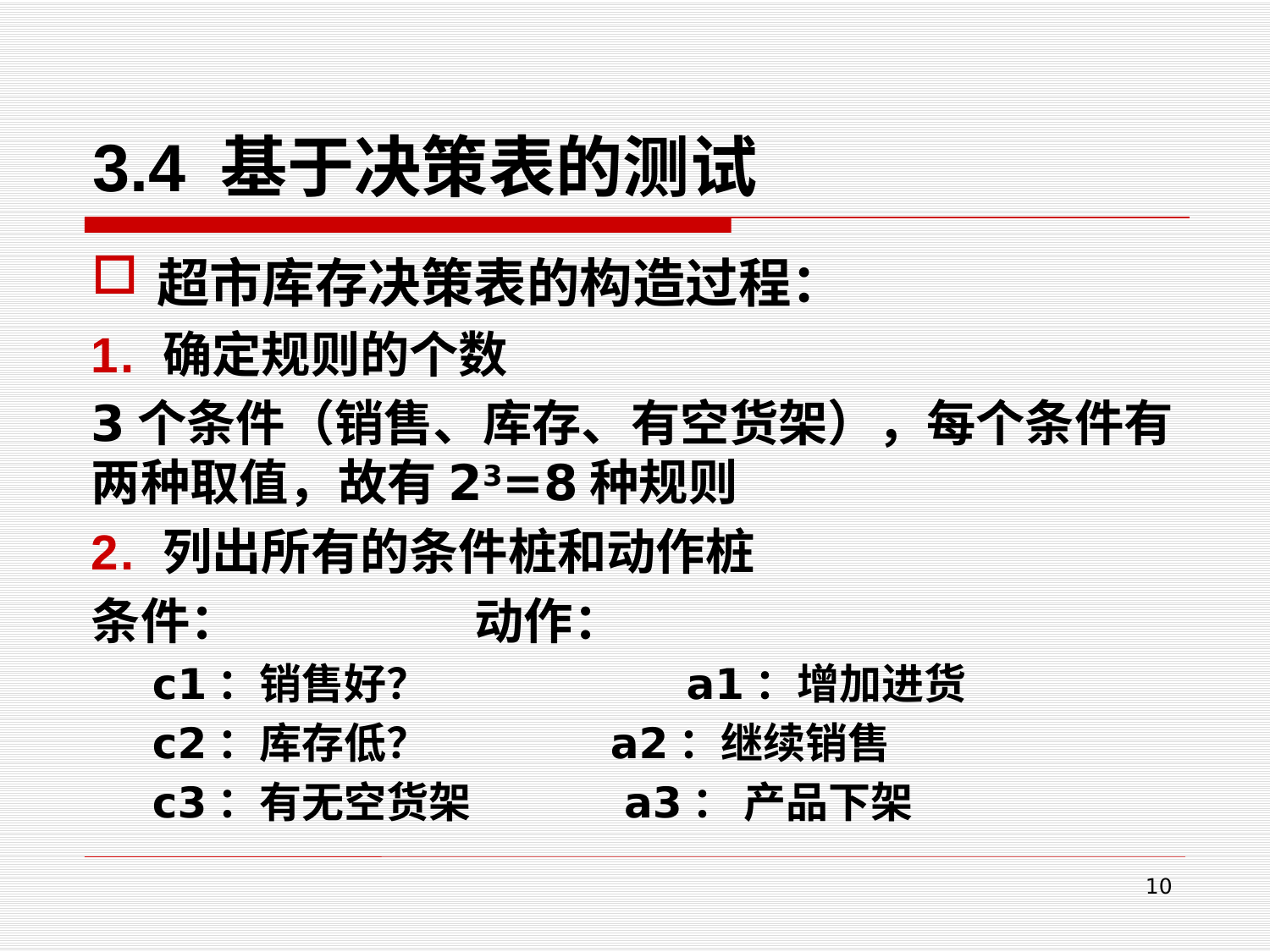

# 3.4 基于决策表的测试
超市库存决策表的构造过程：
确定规则的个数
3个条件（销售、库存、有空货架），每个条件有两种取值，故有23=8种规则
列出所有的条件桩和动作桩
条件：                     动作：
c1：销售好？	               a1：增加进货
c2：库存低？                  a2：继续销售
c3：有无空货架               a3： 产品下架
10